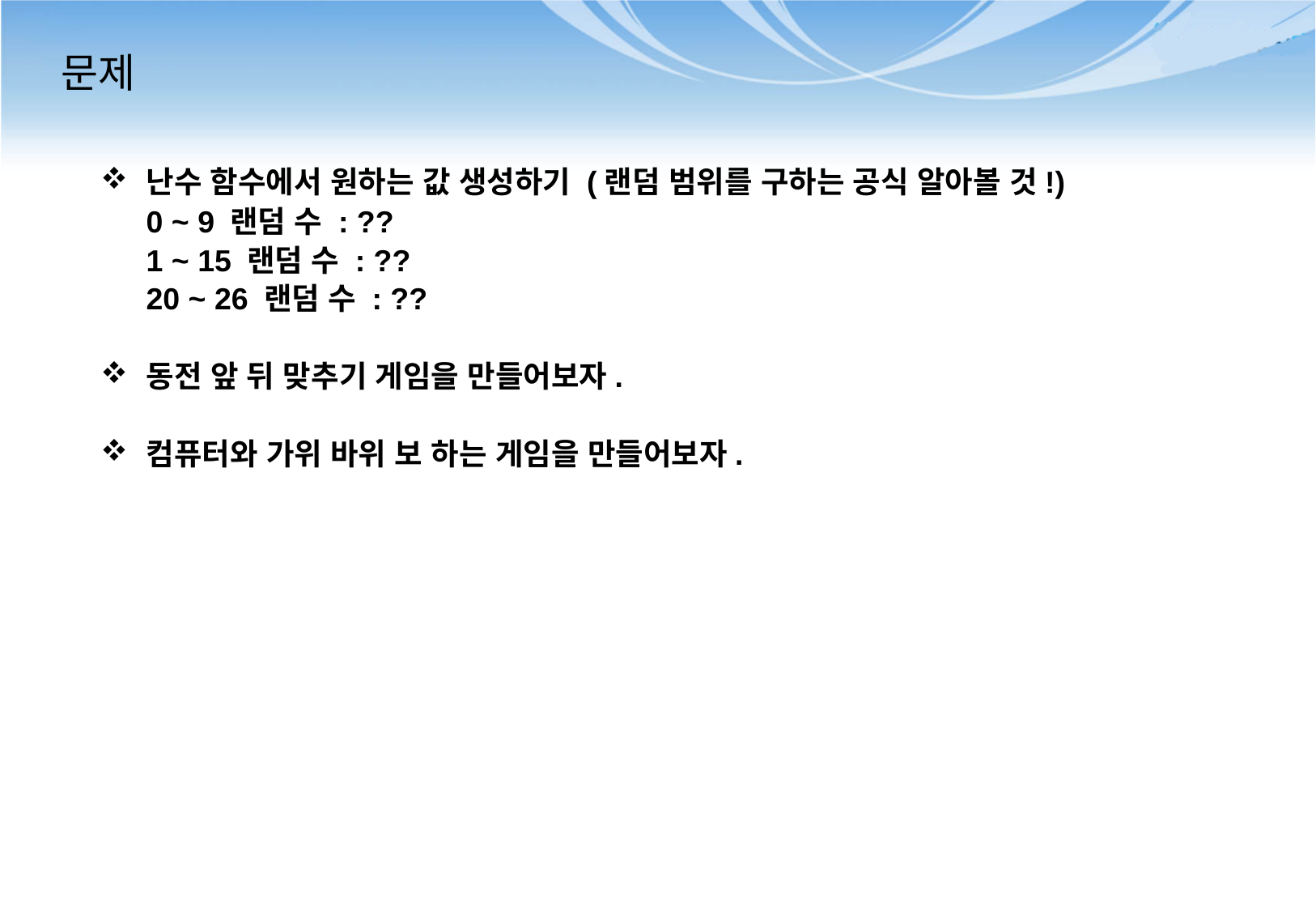

# 문제
난수 함수에서 원하는 값 생성하기 (랜덤 범위를 구하는 공식 알아볼 것!)
	0 ~ 9 랜덤 수 : ??
	1 ~ 15 랜덤 수 : ??
	20 ~ 26 랜덤 수 : ??

동전 앞 뒤 맞추기 게임을 만들어보자.

컴퓨터와 가위 바위 보 하는 게임을 만들어보자.